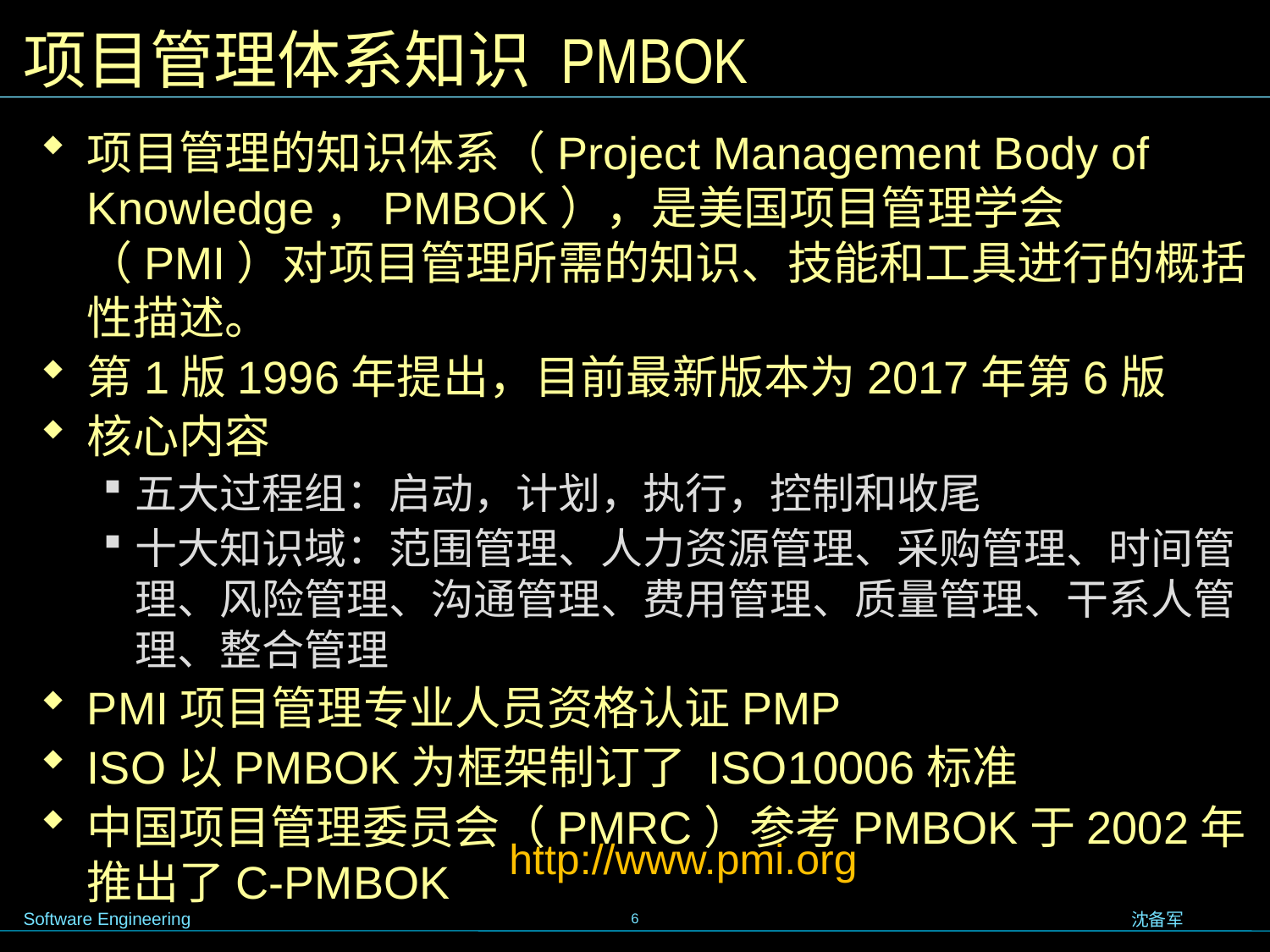

# 项目管理体系知识 PMBOK
项目管理的知识体系（Project Management Body of Knowledge，PMBOK），是美国项目管理学会（PMI）对项目管理所需的知识、技能和工具进行的概括性描述。
第1版1996年提出，目前最新版本为2017年第6版
核心内容
五大过程组：启动，计划，执行，控制和收尾
十大知识域：范围管理、人力资源管理、采购管理、时间管理、风险管理、沟通管理、费用管理、质量管理、干系人管理、整合管理
PMI项目管理专业人员资格认证PMP
ISO以PMBOK为框架制订了 ISO10006标准
中国项目管理委员会（PMRC）参考PMBOK于2002年推出了C-PMBOK

http://www.pmi.org